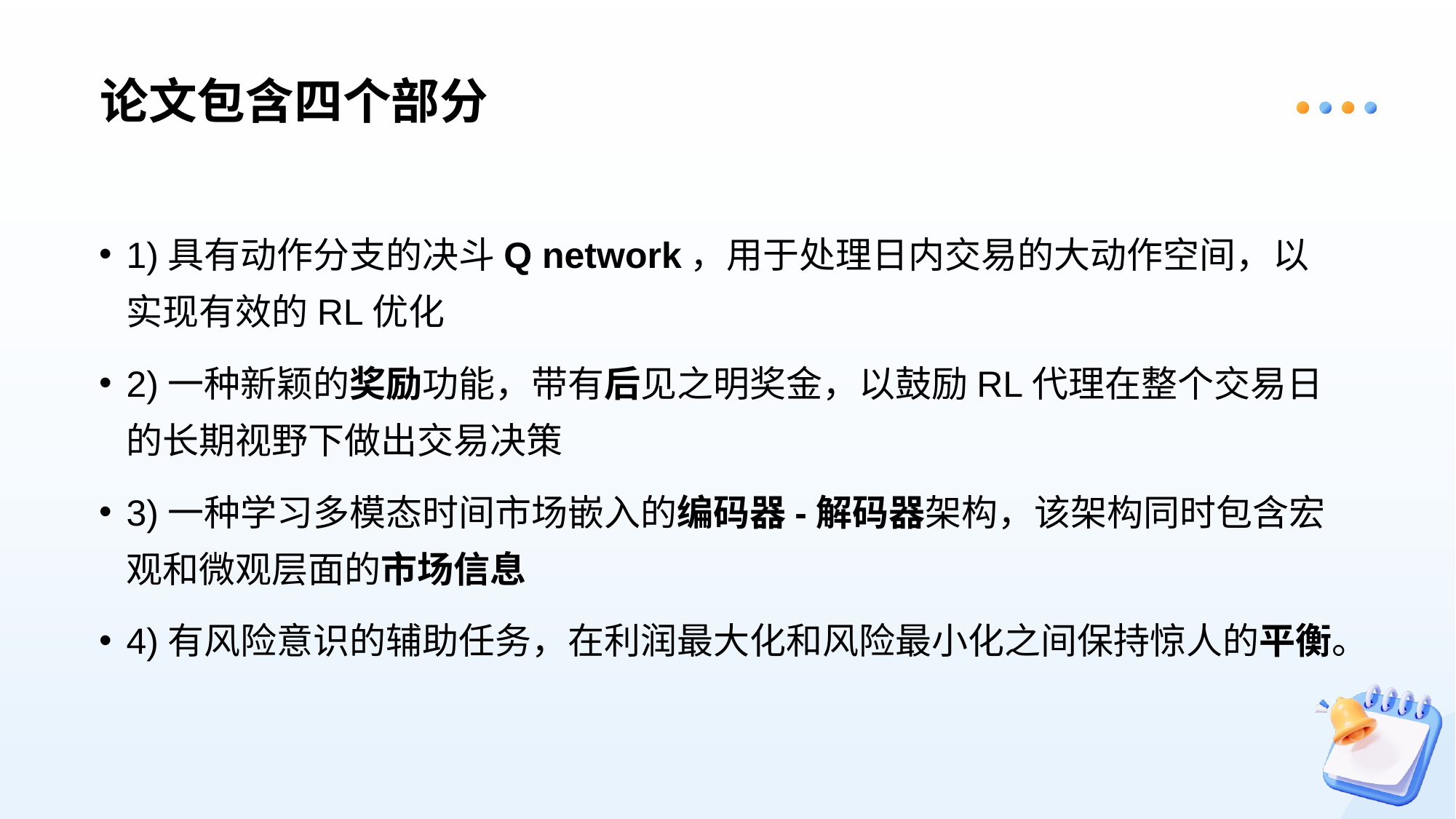

论文包含四个部分
1)具有动作分支的决斗Q network，用于处理日内交易的大动作空间，以实现有效的RL优化
2)一种新颖的奖励功能，带有后见之明奖金，以鼓励RL代理在整个交易日的长期视野下做出交易决策
3)一种学习多模态时间市场嵌入的编码器-解码器架构，该架构同时包含宏观和微观层面的市场信息
4)有风险意识的辅助任务，在利润最大化和风险最小化之间保持惊人的平衡。